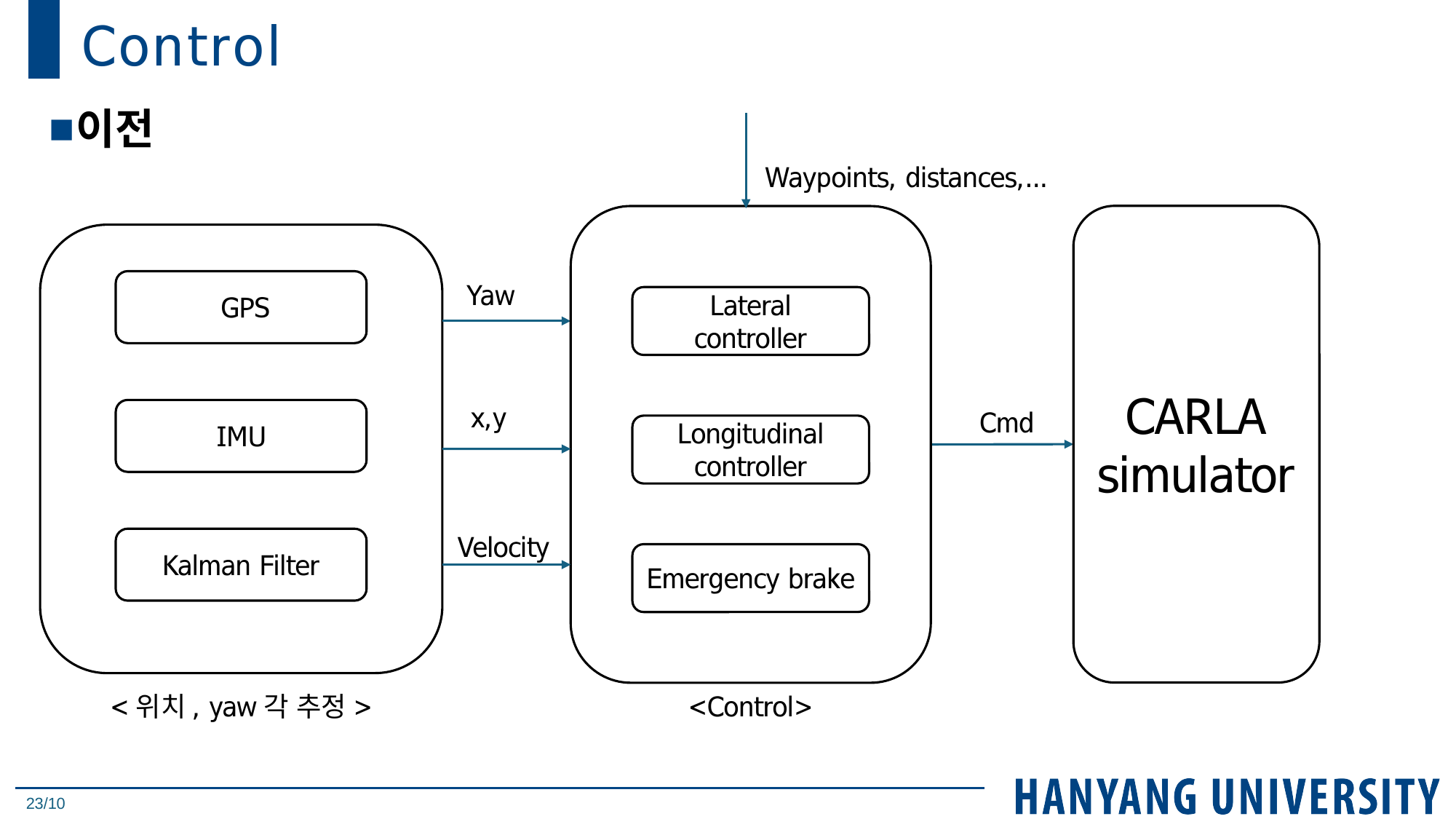

# Control
이전

Waypoints, distances,…
CARLA simulator

Lateral
controller
Longitudinal
controller
Emergency brake

 GPS
IMU
Kalman Filter
Yaw
 x,y
Cmd
Velocity
<위치, yaw각 추정>
<Control>